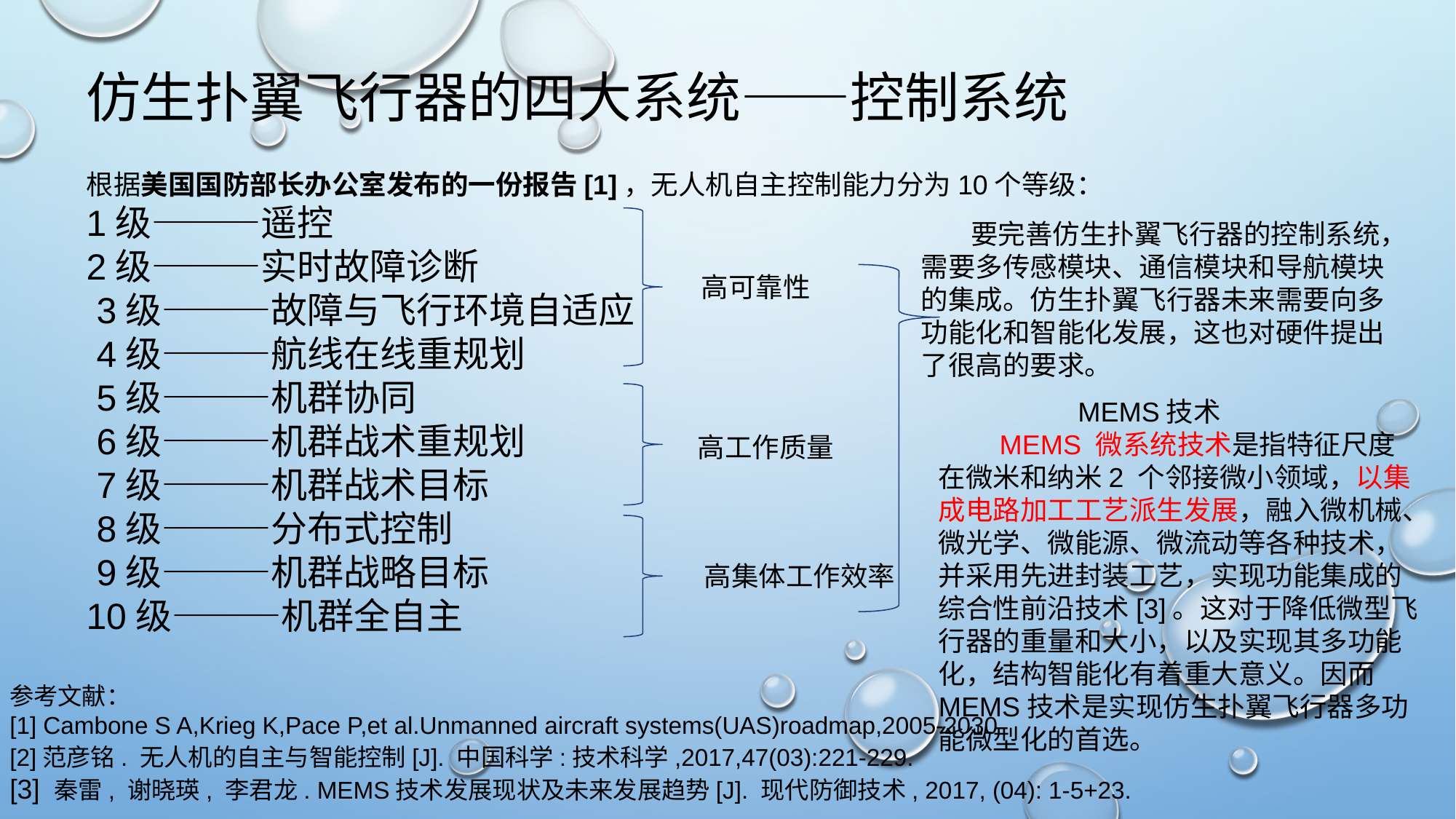

仿生扑翼飞行器的四大系统——控制系统
根据美国国防部长办公室发布的一份报告[1]，无人机自主控制能力分为10个等级：
1级———遥控
2级———实时故障诊断
 3级———故障与飞行环境自适应
 4级———航线在线重规划
 5级———机群协同
 6级———机群战术重规划
 7级———机群战术目标
 8级———分布式控制
 9级———机群战略目标
10级———机群全自主

       要完善仿生扑翼飞行器的控制系统，需要多传感模块、通信模块和导航模块的集成。仿生扑翼飞行器未来需要向多功能化和智能化发展，这也对硬件提出了很高的要求。

高可靠性

MEMS技术
        MEMS 微系统技术是指特征尺度在微米和纳米2 个邻接微小领域，以集成电路加工工艺派生发展，融入微机械、微光学、微能源、微流动等各种技术，并采用先进封装工艺，实现功能集成的综合性前沿技术[3]。这对于降低微型飞行器的重量和大小，以及实现其多功能化，结构智能化有着重大意义。因而MEMS技术是实现仿生扑翼飞行器多功能微型化的首选。

高工作质量

高集体工作效率
参考文献：
[1] Cambone S A,Krieg K,Pace P,et al.Unmanned aircraft systems(UAS)roadmap,2005-2030
[2]范彦铭. 无人机的自主与智能控制[J]. 中国科学:技术科学,2017,47(03):221-229.
[3] 秦雷, 谢晓瑛, 李君龙. MEMS技术发展现状及未来发展趋势[J]. 现代防御技术, 2017, (04): 1-5+23.